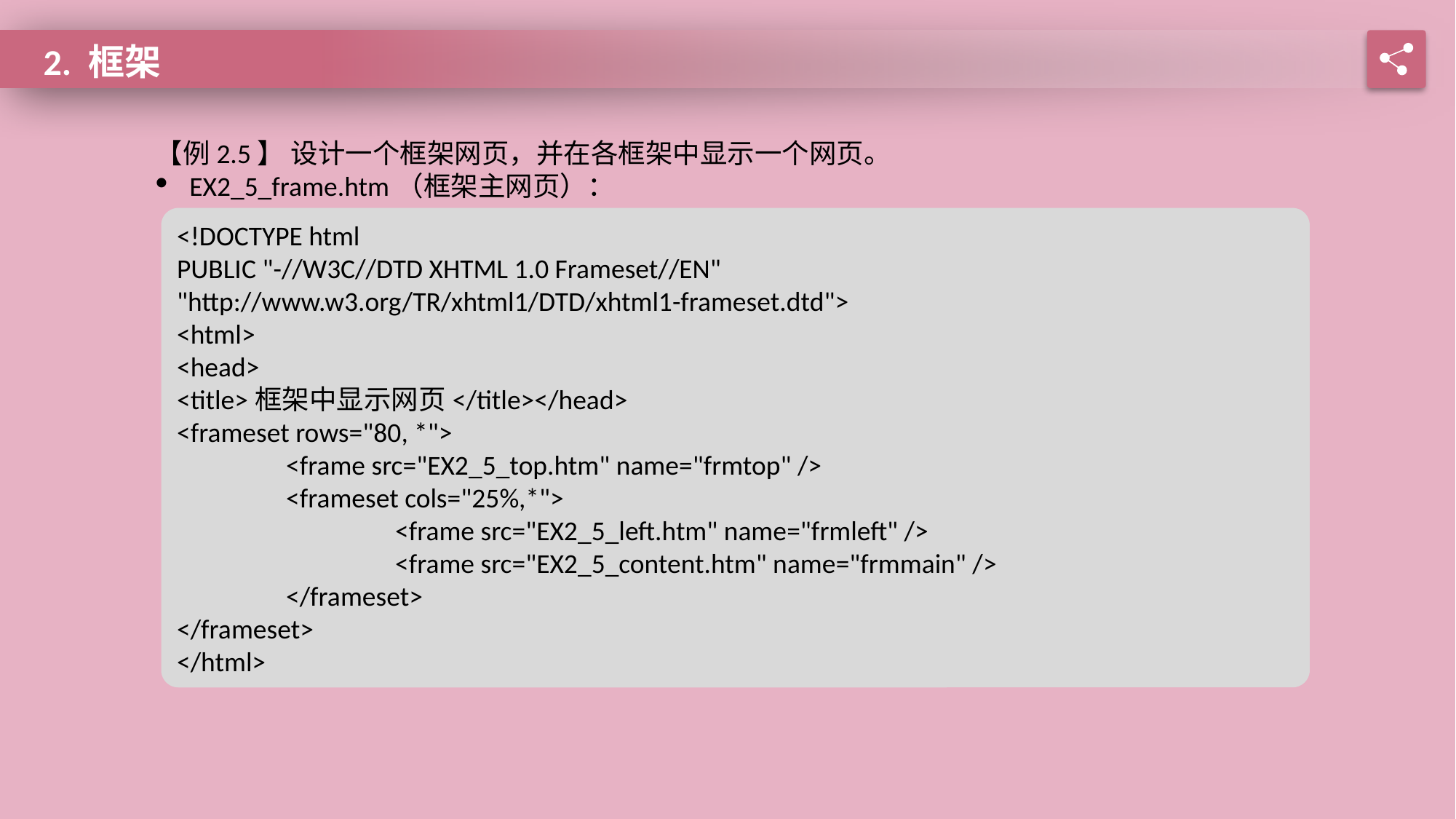

2. 框架
【例2.5】 设计一个框架网页，并在各框架中显示一个网页。
EX2_5_frame.htm（框架主网页）：
<!DOCTYPE html
PUBLIC "-//W3C//DTD XHTML 1.0 Frameset//EN"
"http://www.w3.org/TR/xhtml1/DTD/xhtml1-frameset.dtd">
<html>
<head>
<title>框架中显示网页</title></head>
<frameset rows="80, *">
	<frame src="EX2_5_top.htm" name="frmtop" />
	<frameset cols="25%,*">
		<frame src="EX2_5_left.htm" name="frmleft" />
		<frame src="EX2_5_content.htm" name="frmmain" />
	</frameset>
</frameset>
</html>